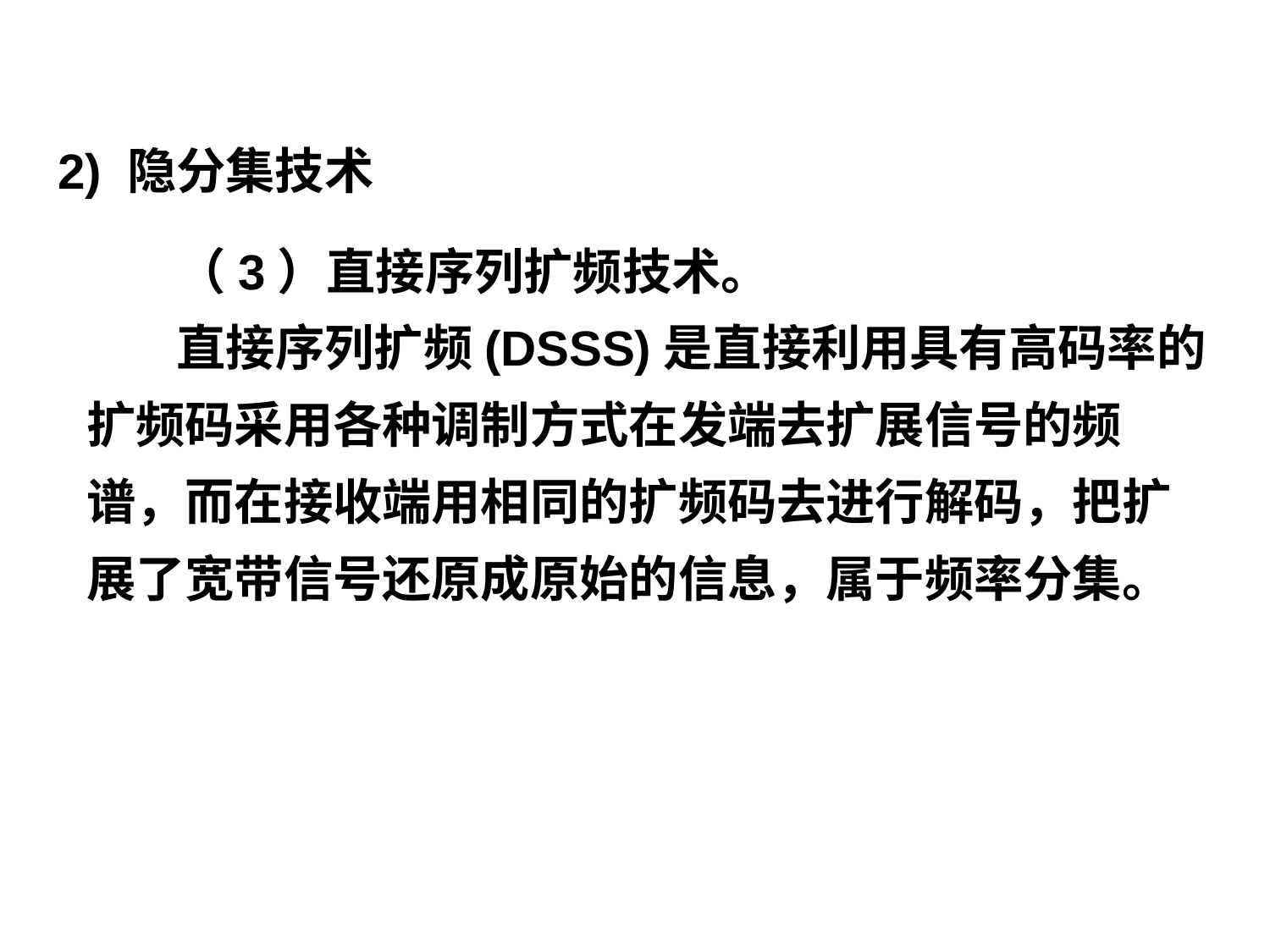

# 2) 隐分集技术
       （3）直接序列扩频技术。
       直接序列扩频(DSSS)是直接利用具有高码率的扩频码采用各种调制方式在发端去扩展信号的频谱，而在接收端用相同的扩频码去进行解码，把扩展了宽带信号还原成原始的信息，属于频率分集。